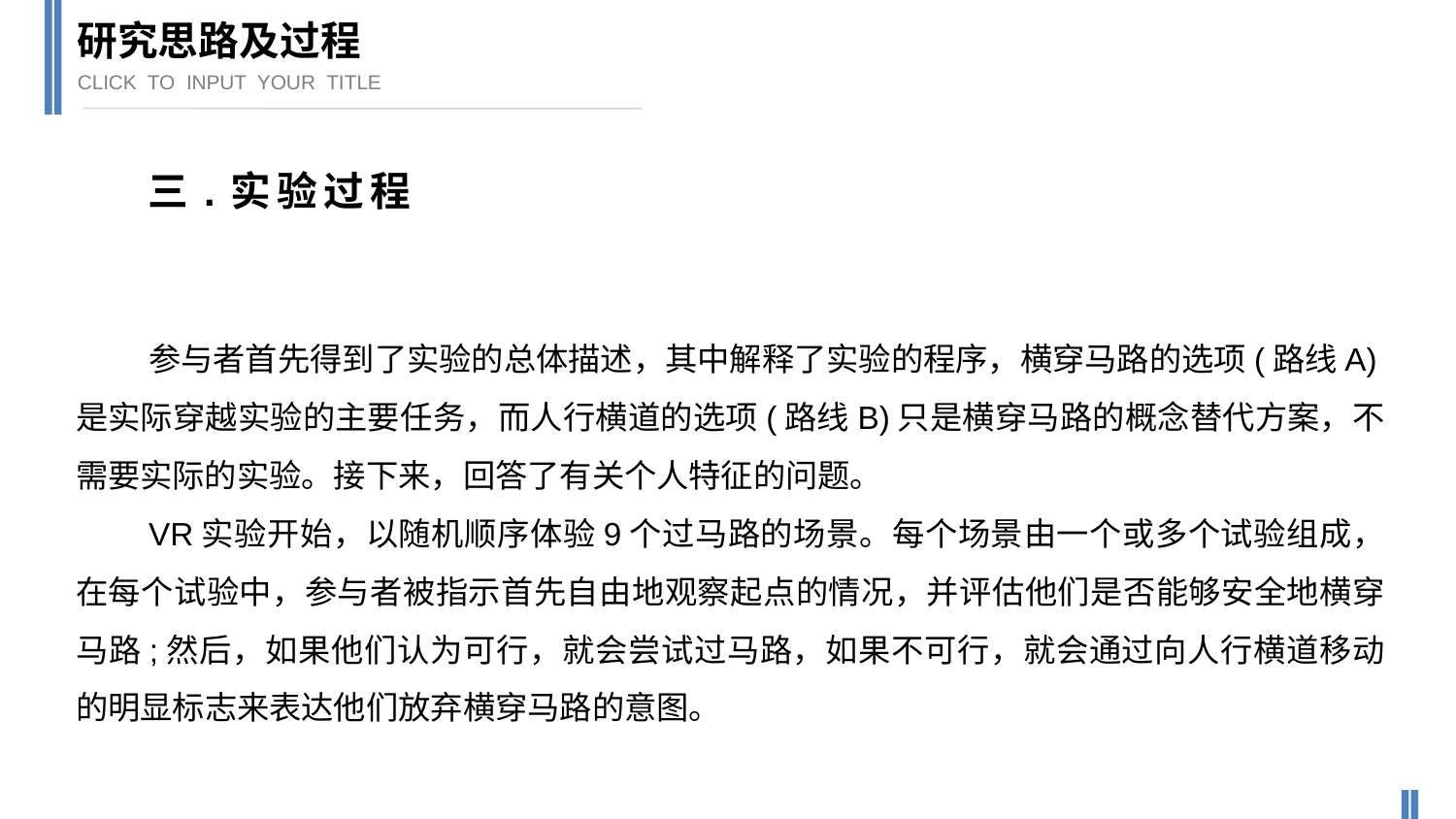

研究思路及过程
CLICK  TO  INPUT  YOUR  TITLE
三.实验过程
参与者首先得到了实验的总体描述，其中解释了实验的程序，横穿马路的选项(路线A)是实际穿越实验的主要任务，而人行横道的选项(路线B)只是横穿马路的概念替代方案，不需要实际的实验。接下来，回答了有关个人特征的问题。
VR实验开始，以随机顺序体验9个过马路的场景。每个场景由一个或多个试验组成，在每个试验中，参与者被指示首先自由地观察起点的情况，并评估他们是否能够安全地横穿马路;然后，如果他们认为可行，就会尝试过马路，如果不可行，就会通过向人行横道移动的明显标志来表达他们放弃横穿马路的意图。